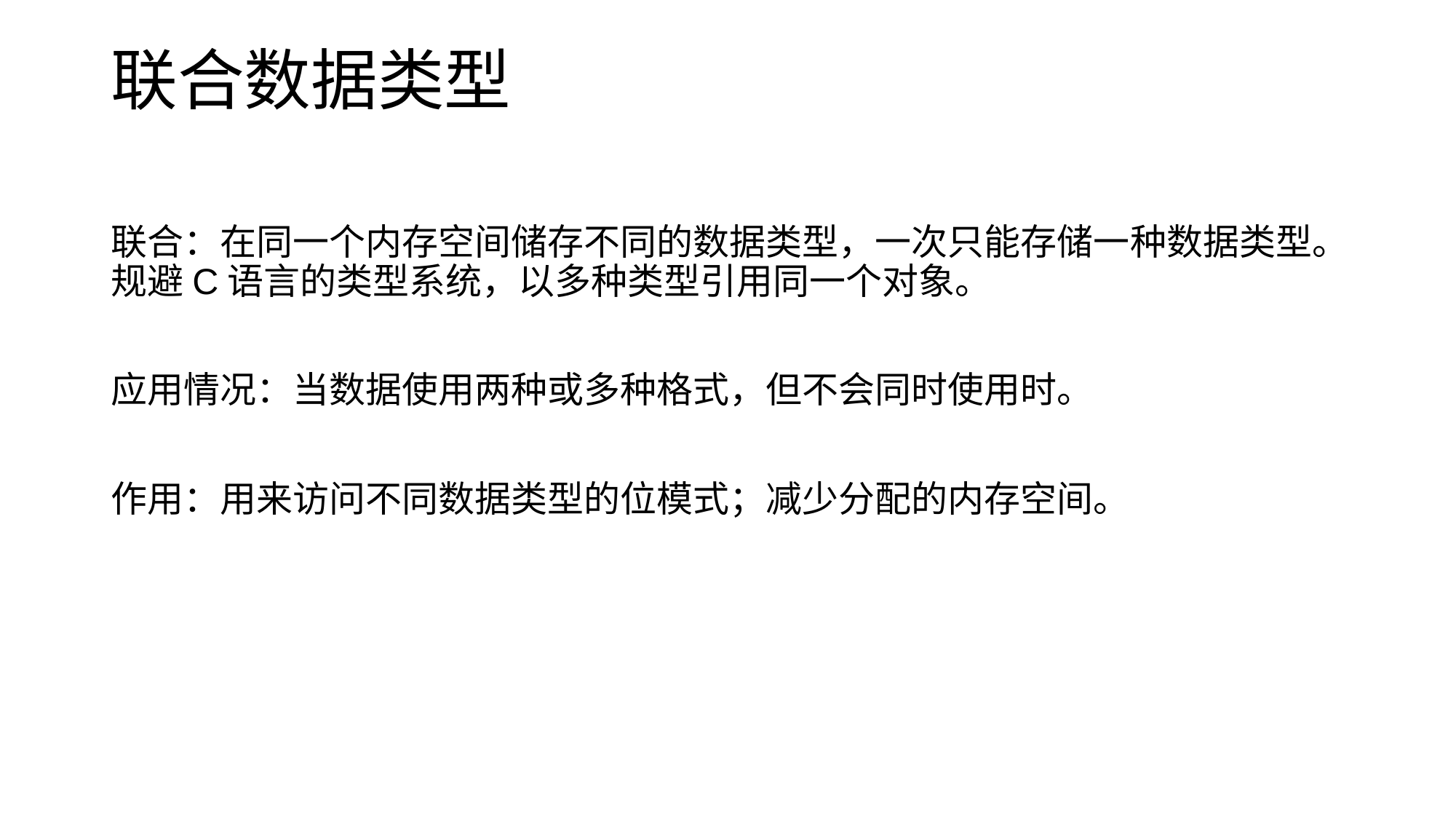

# 联合数据类型
联合：在同一个内存空间储存不同的数据类型，一次只能存储一种数据类型。规避C语言的类型系统，以多种类型引用同一个对象。

应用情况：当数据使用两种或多种格式，但不会同时使用时。

作用：用来访问不同数据类型的位模式；减少分配的内存空间。